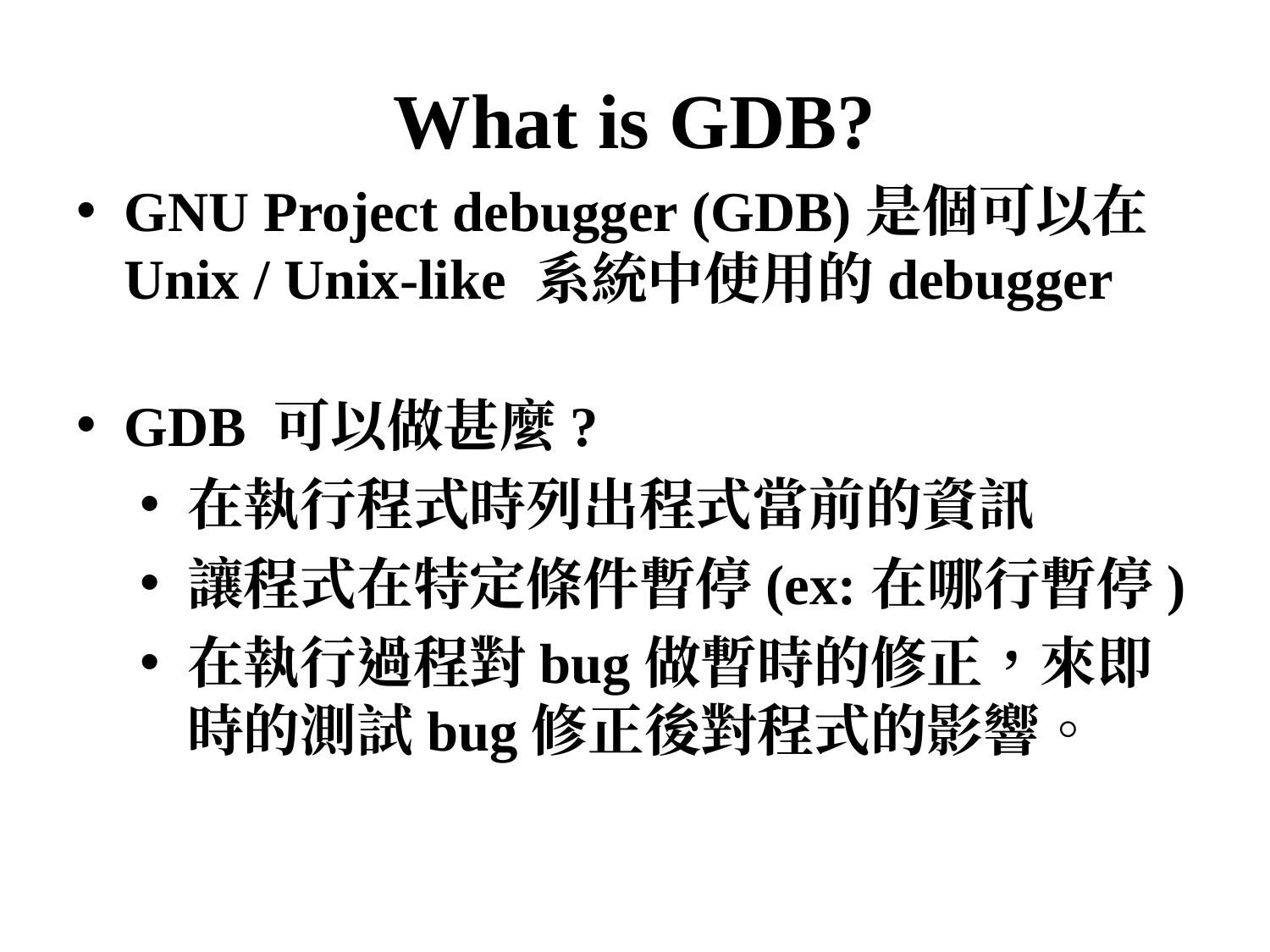

What is GDB?
GNU Project debugger (GDB)是個可以在Unix / Unix-like 系統中使用的debugger

GDB 可以做甚麼?
在執行程式時列出程式當前的資訊
讓程式在特定條件暫停(ex:在哪行暫停)
在執行過程對bug做暫時的修正，來即時的測試bug修正後對程式的影響。